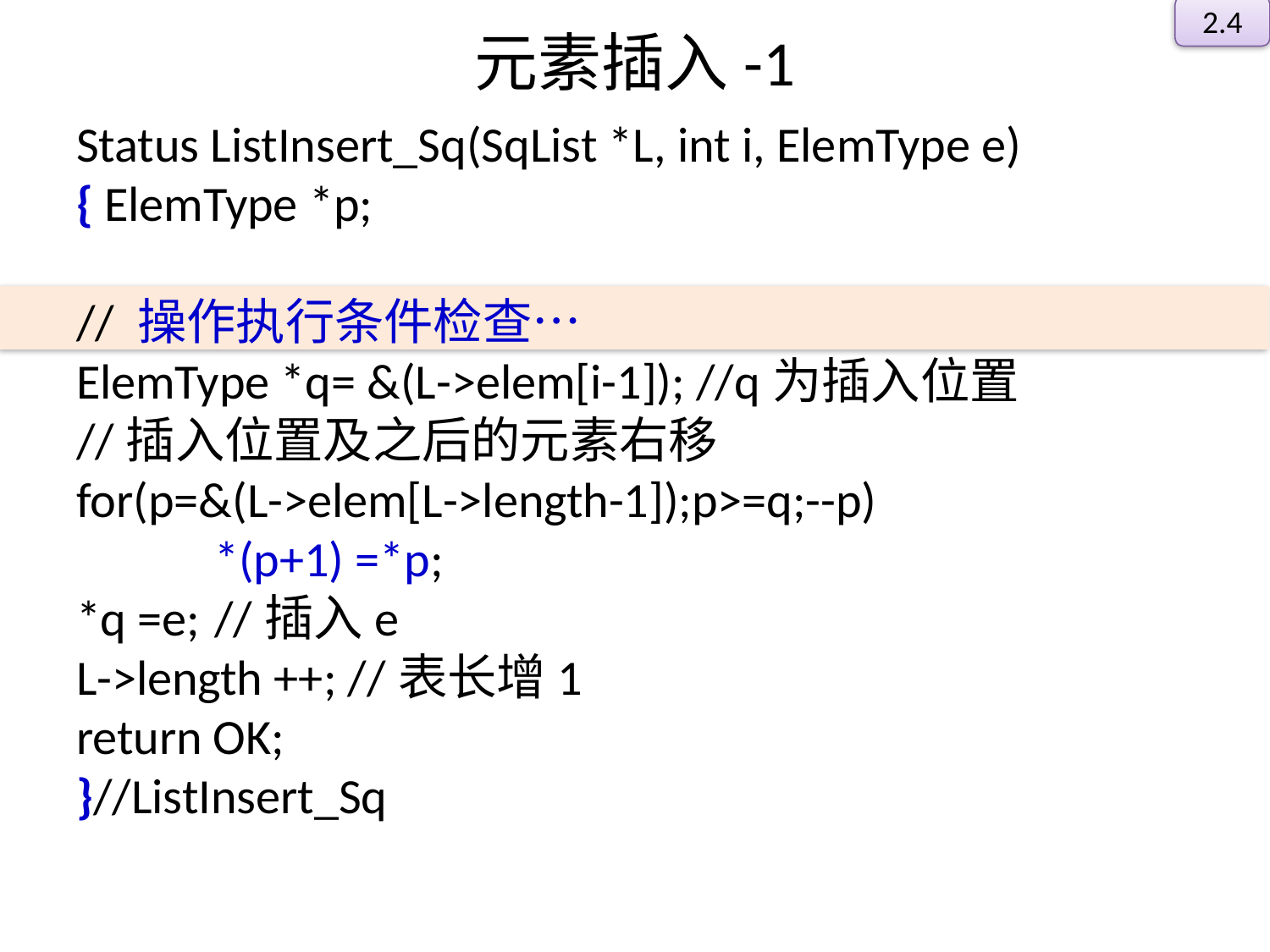

# 元素插入-1
2.4
Status ListInsert_Sq(SqList *L, int i, ElemType e) { ElemType *p;

// 操作执行条件检查…
ElemType *q= &(L->elem[i-1]); //q为插入位置
//插入位置及之后的元素右移
for(p=&(L->elem[L->length-1]);p>=q;--p)
	 *(p+1) =*p;
*q =e;	 //插入e
L->length ++; //表长增1
return OK;
}//ListInsert_Sq